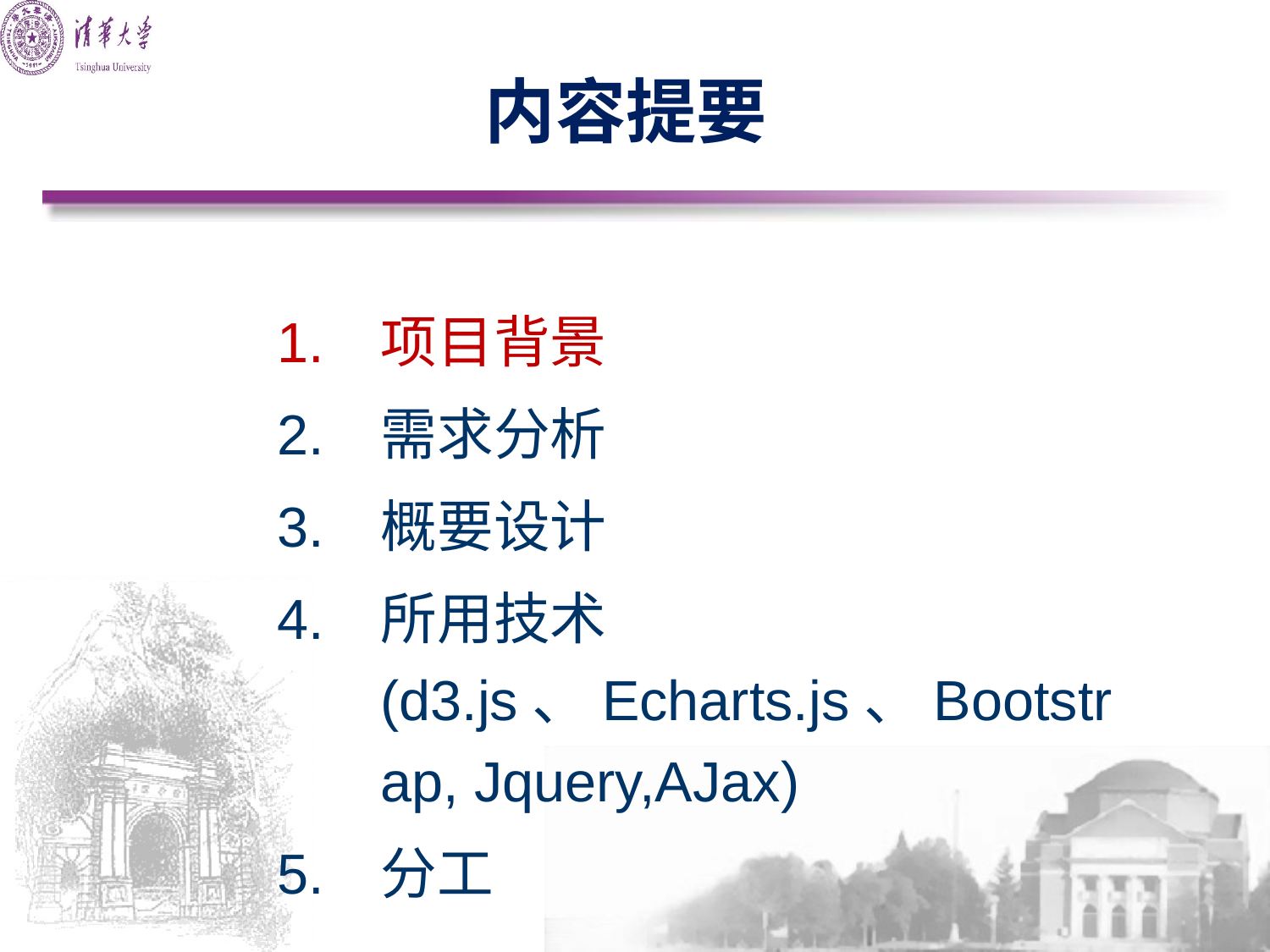

内容提要
项目背景
需求分析
概要设计
所用技术(d3.js、Echarts.js、Bootstrap, Jquery,AJax)
分工